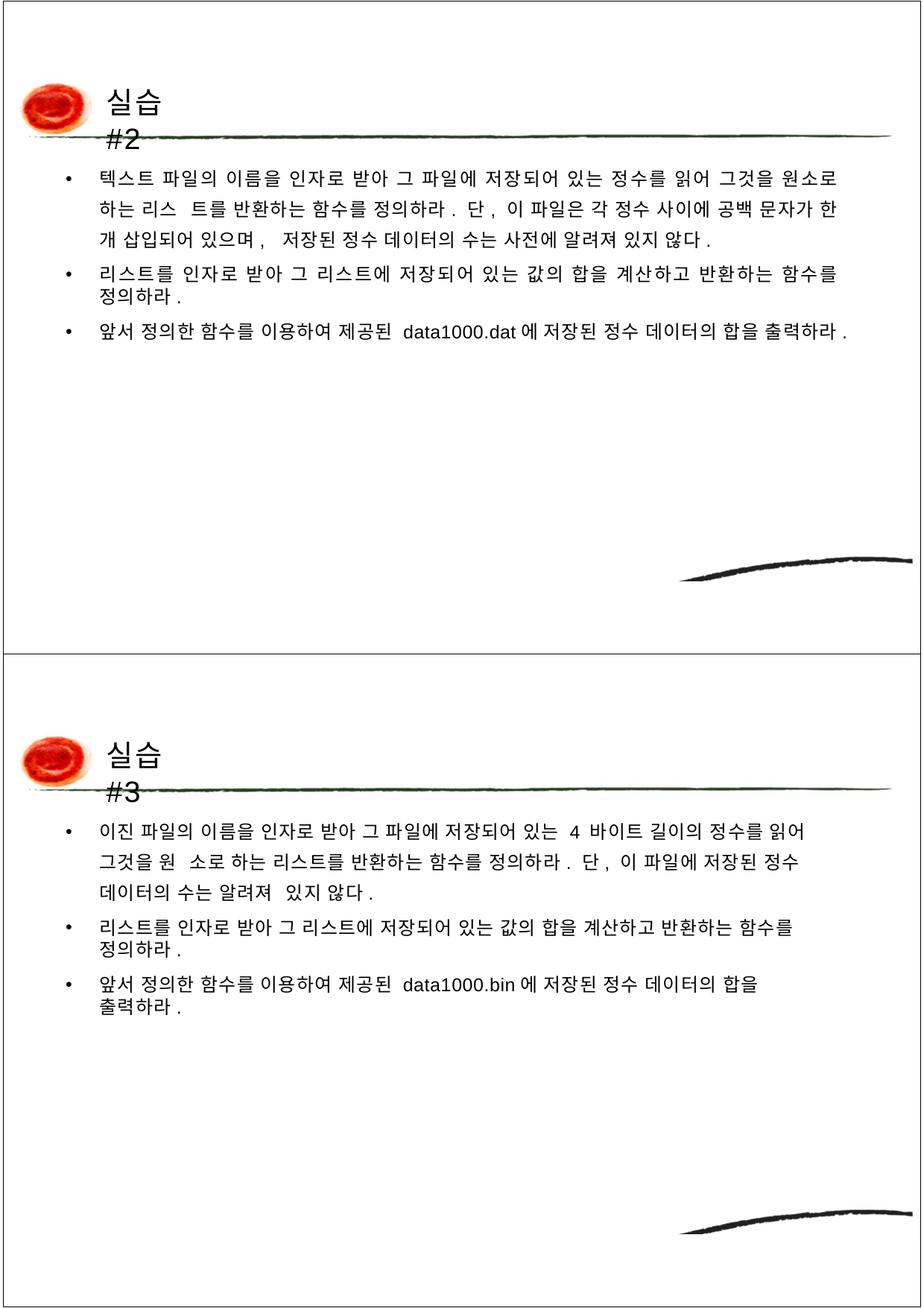

실습 #2
텍스트 파일의 이름을 인자로 받아 그 파일에 저장되어 있는 정수를 읽어 그것을 원소로 하는 리스  트를 반환하는 함수를 정의하라. 단, 이 파일은 각 정수 사이에 공백 문자가 한 개 삽입되어 있으며,  저장된 정수 데이터의 수는 사전에 알려져 있지 않다.
리스트를 인자로 받아 그 리스트에 저장되어 있는 값의 합을 계산하고 반환하는 함수를 정의하라.
앞서 정의한 함수를 이용하여 제공된 data1000.dat에 저장된 정수 데이터의 합을 출력하라.

실습 #3
이진 파일의 이름을 인자로 받아 그 파일에 저장되어 있는 4 바이트 길이의 정수를 읽어 그것을 원  소로 하는 리스트를 반환하는 함수를 정의하라. 단, 이 파일에 저장된 정수 데이터의 수는 알려져  있지 않다.
리스트를 인자로 받아 그 리스트에 저장되어 있는 값의 합을 계산하고 반환하는 함수를 정의하라.
앞서 정의한 함수를 이용하여 제공된 data1000.bin에 저장된 정수 데이터의 합을 출력하라.